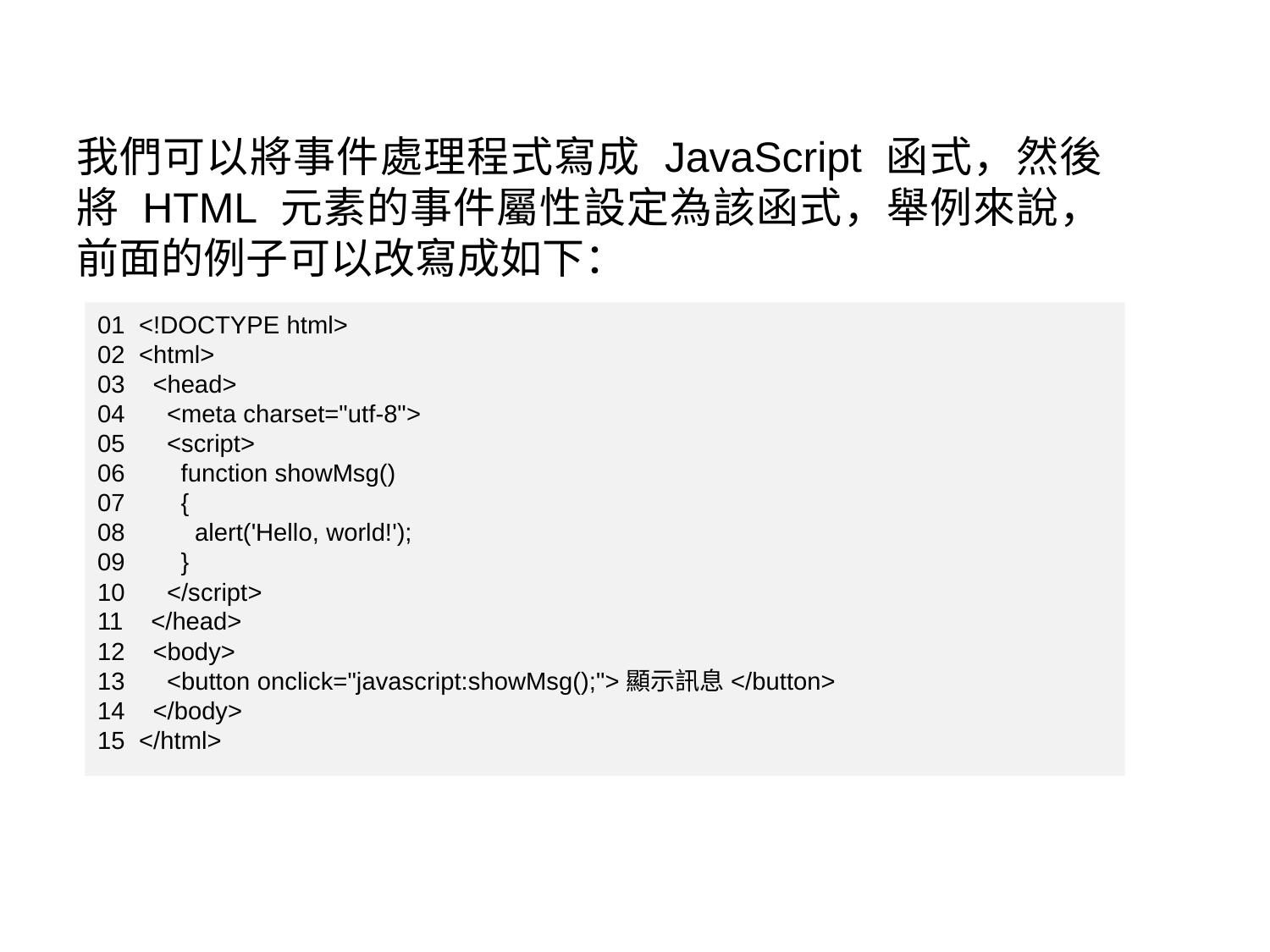

36
我們可以將事件處理程式寫成 JavaScript 函式，然後將 HTML 元素的事件屬性設定為該函式，舉例來說，前面的例子可以改寫成如下：
01  <!DOCTYPE html>
02  <html>
03    <head>
04      <meta charset="utf-8">
05      <script>
06        function showMsg()
07        {
08          alert('Hello, world!');
09        }
10      </script>
11    </head>
12    <body>
13      <button onclick="javascript:showMsg();">顯示訊息</button>
14    </body>
15  </html>